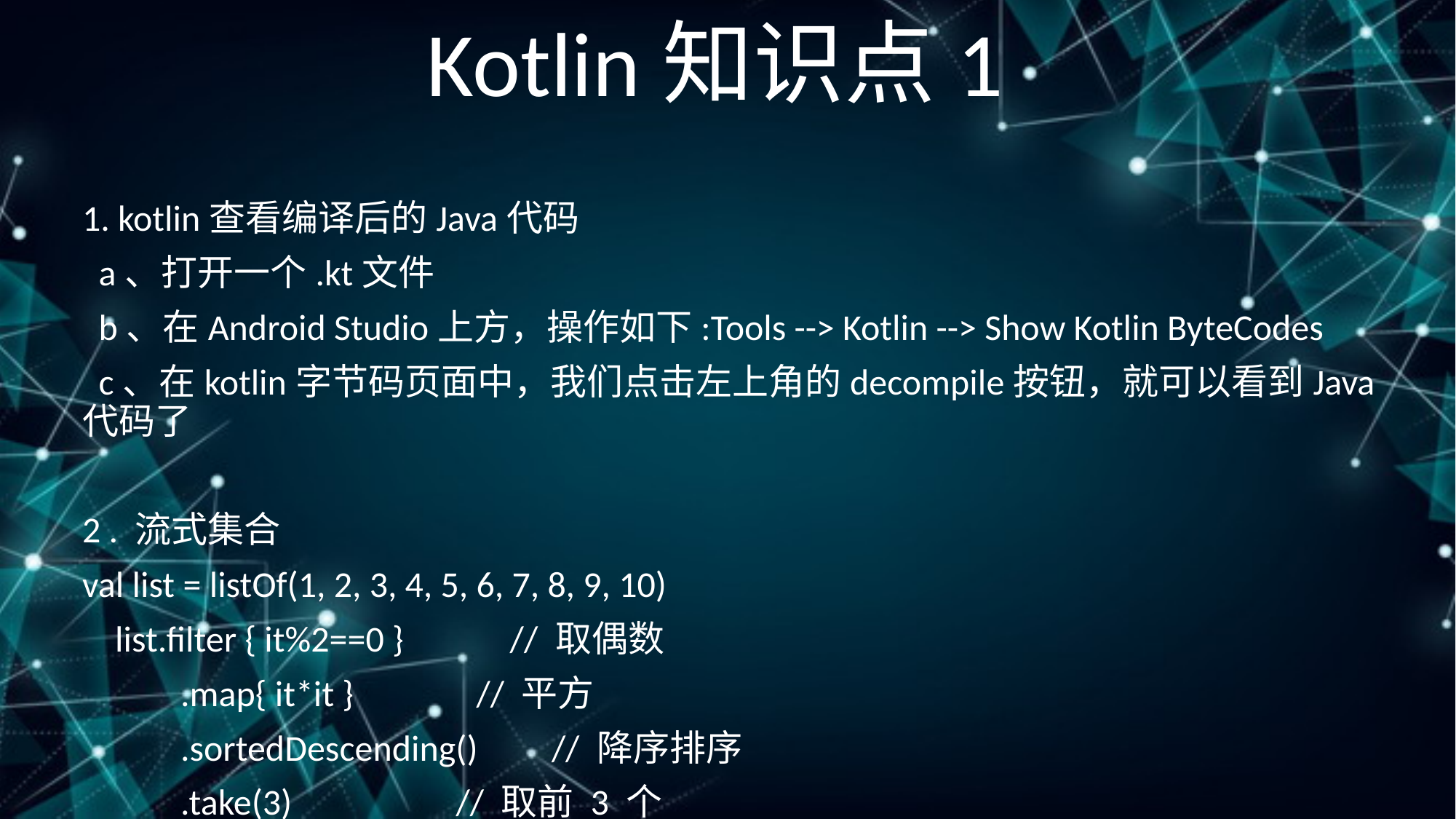

# Kotlin知识点1

1. kotlin查看编译后的Java代码
  a、打开一个.kt文件
  b、在Android Studio上方，操作如下:Tools --> Kotlin --> Show Kotlin ByteCodes
  c、在kotlin字节码页面中，我们点击左上角的decompile按钮，就可以看到Java代码了

2 . 流式集合
val list = listOf(1, 2, 3, 4, 5, 6, 7, 8, 9, 10)
    list.filter { it%2==0 }             // 取偶数
            .map{ it*it }               // 平方
            .sortedDescending()         // 降序排序
            .take(3)                    // 取前 3 个
            .forEach { println(it) }    // 遍历, 打印